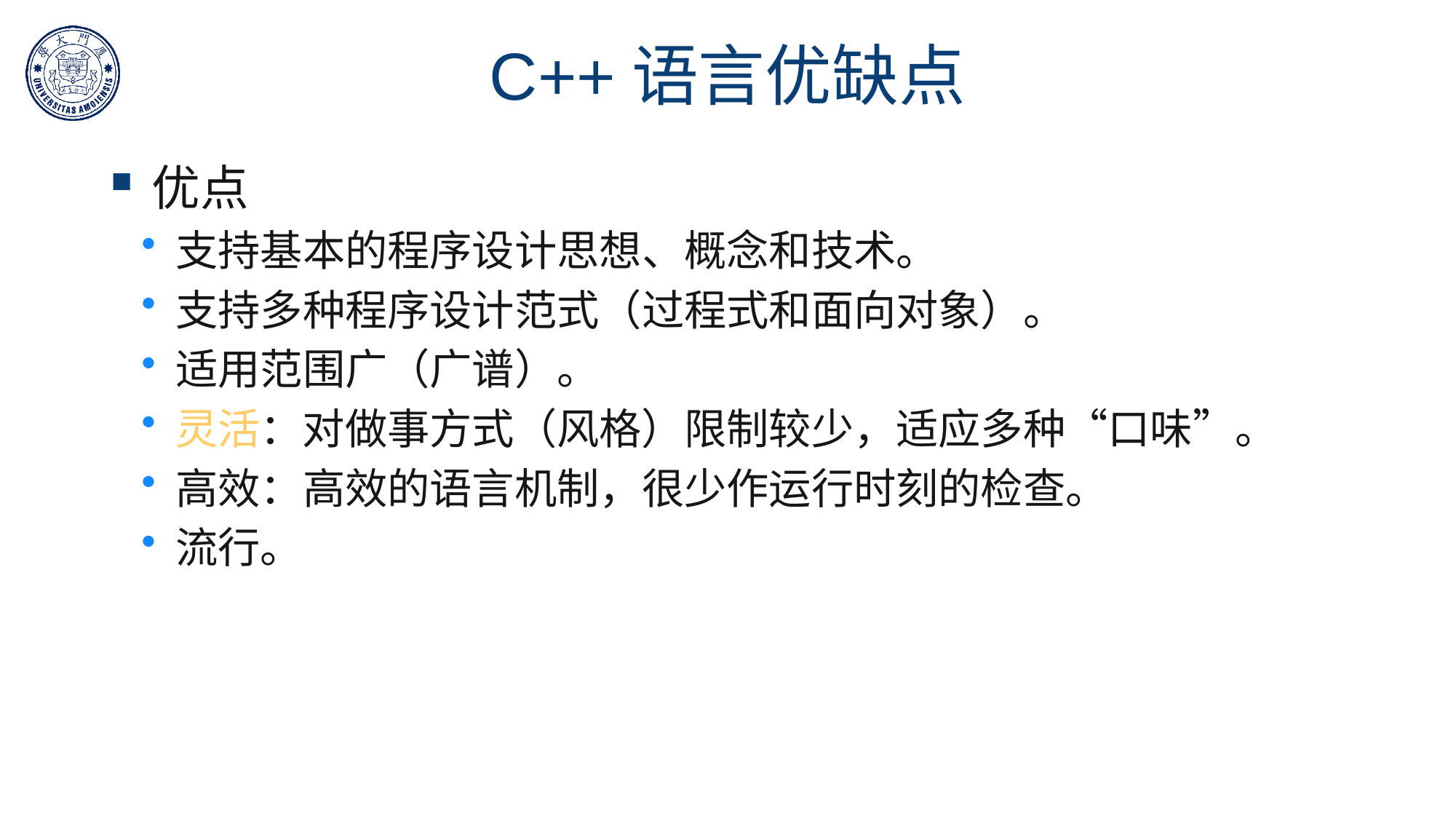

# C++语言优缺点
优点
支持基本的程序设计思想、概念和技术。
支持多种程序设计范式（过程式和面向对象）。
适用范围广（广谱）。
灵活：对做事方式（风格）限制较少，适应多种“口味”。
高效：高效的语言机制，很少作运行时刻的检查。
流行。
48